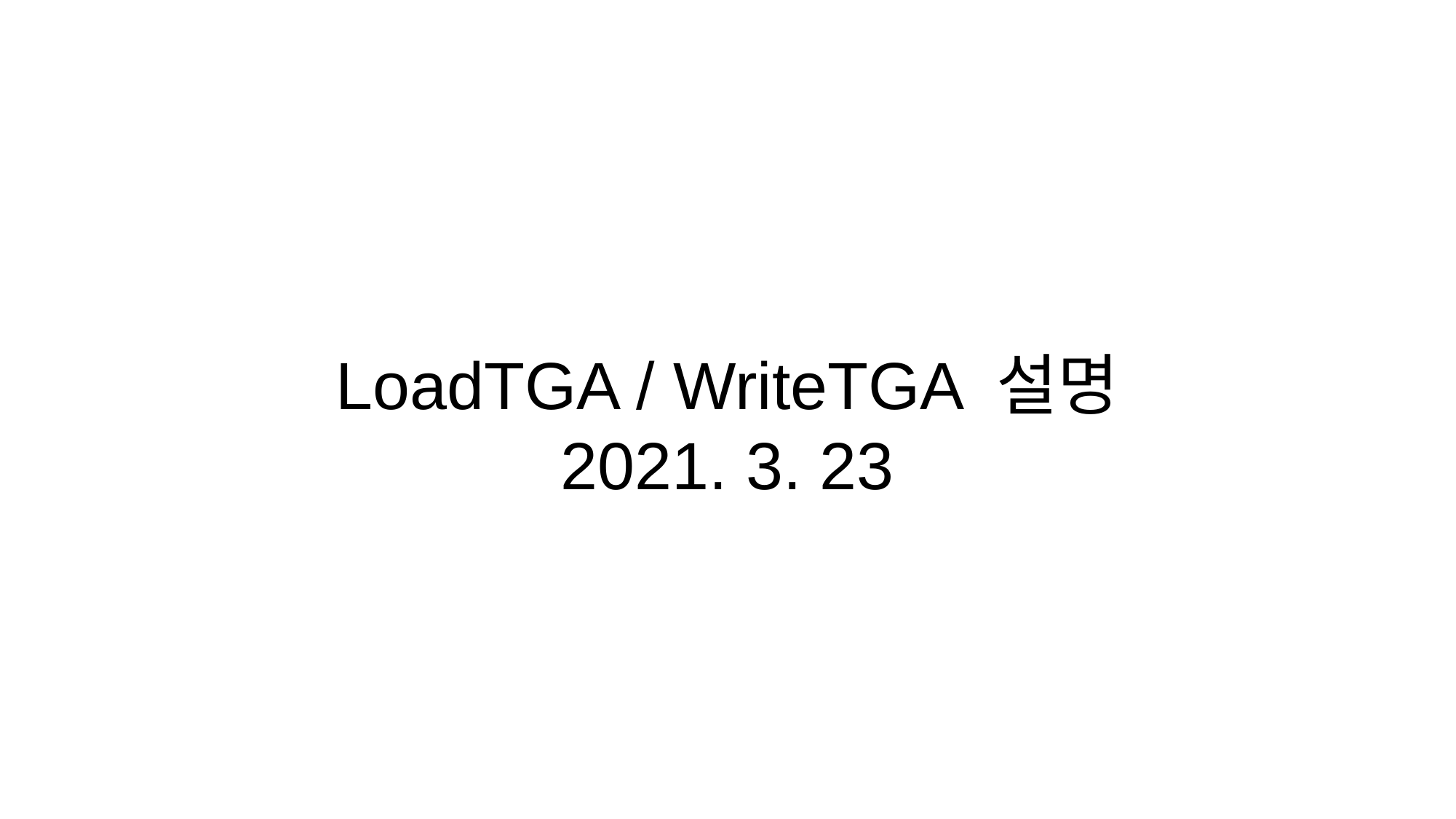

LoadTGA / WriteTGA 설명
2021. 3. 23